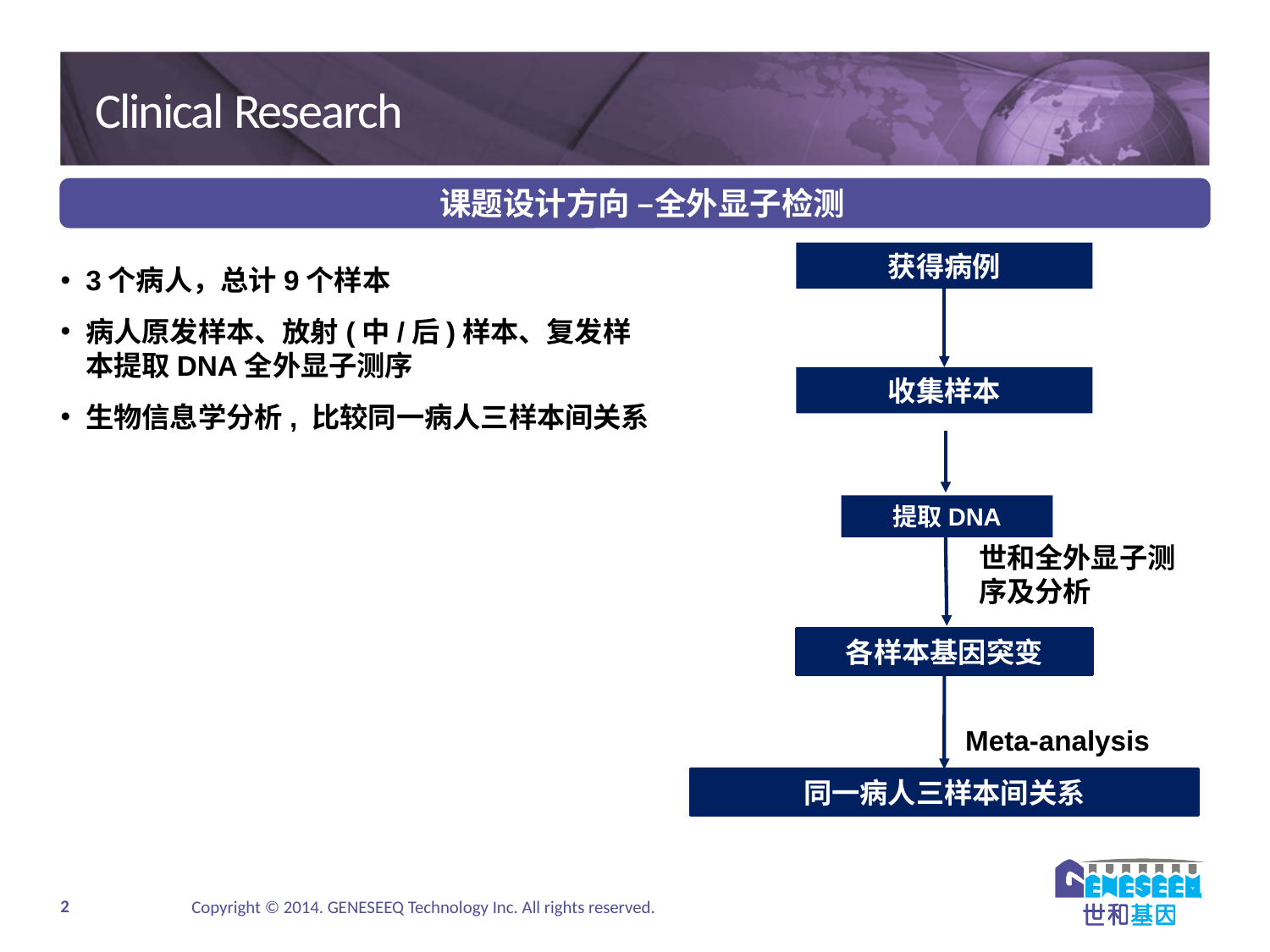

# Clinical Research
 课题设计方向 –全外显子检测
获得病例
3个病人，总计9个样本
病人原发样本、放射(中/后)样本、复发样本提取DNA全外显子测序
生物信息学分析, 比较同一病人三样本间关系

收集样本
提取DNA
世和全外显子测序及分析
各样本基因突变
Meta-analysis
同一病人三样本间关系
Copyright © 2014. GENESEEQ Technology Inc. All rights reserved.
2